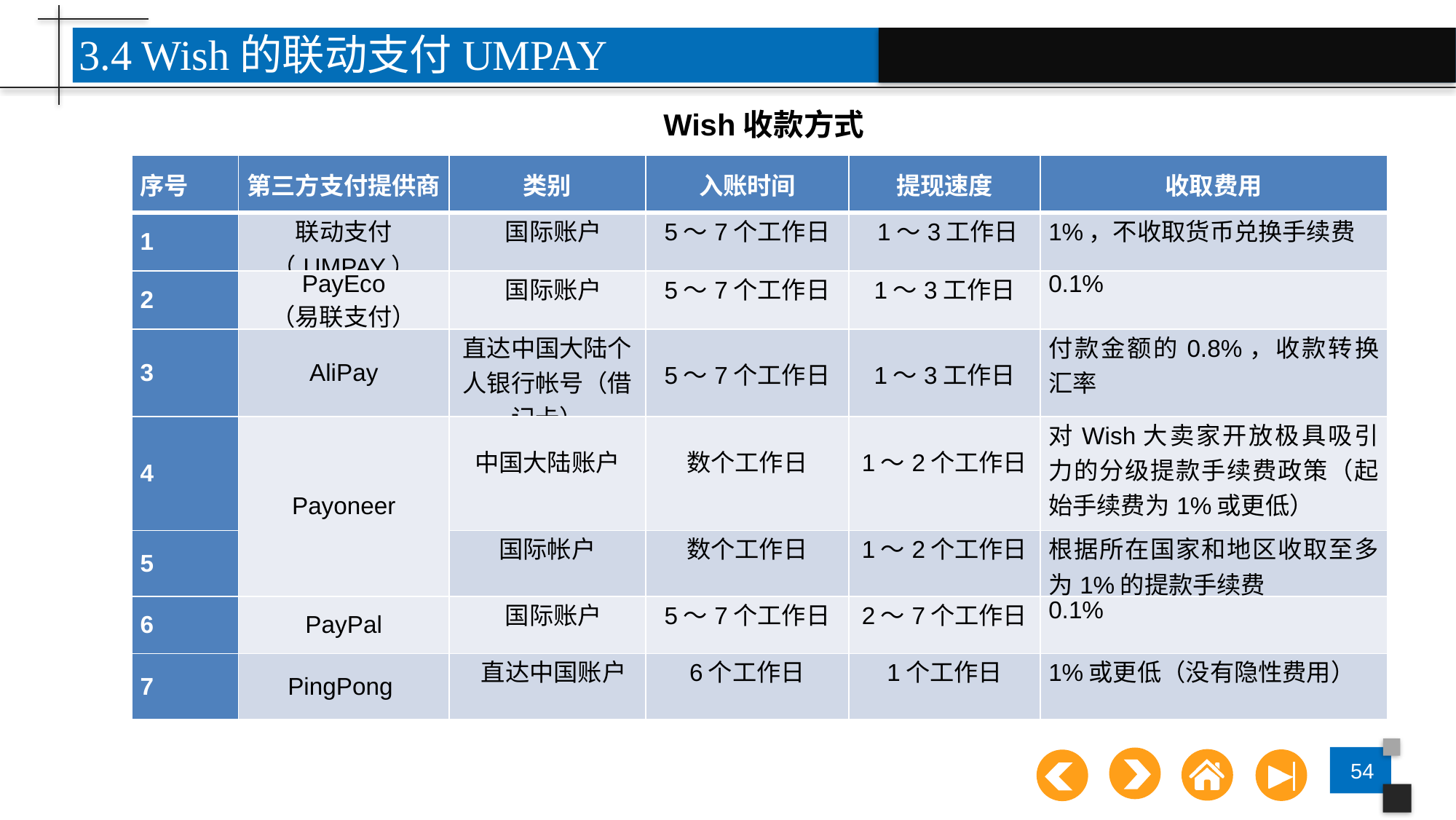

3.4 Wish的联动支付UMPAY
Wish收款方式
| 序号 | 第三方支付提供商 | 类别 | 入账时间 | 提现速度 | 收取费用 |
| --- | --- | --- | --- | --- | --- |
| 1 | 联动支付（UMPAY） | 国际账户 | 5～7个工作日 | 1～3工作日 | 1%，不收取货币兑换手续费 |
| 2 | PayEco （易联支付） | 国际账户 | 5～7个工作日 | 1～3工作日 | 0.1% |
| 3 | AliPay | 直达中国大陆个人银行帐号（借记卡） | 5～7个工作日 | 1～3工作日 | 付款金额的0.8%，收款转换汇率 |
| 4 | Payoneer | 中国大陆账户 | 数个工作日 | 1～2个工作日 | 对Wish大卖家开放极具吸引力的分级提款手续费政策（起始手续费为1%或更低） |
| 5 |  | 国际帐户 | 数个工作日 | 1～2个工作日 | 根据所在国家和地区收取至多为1%的提款手续费 |
| 6 | PayPal | 国际账户 | 5～7个工作日 | 2～7个工作日 | 0.1% |
| 7 | PingPong | 直达中国账户 | 6个工作日 | 1个工作日 | 1%或更低（没有隐性费用） |